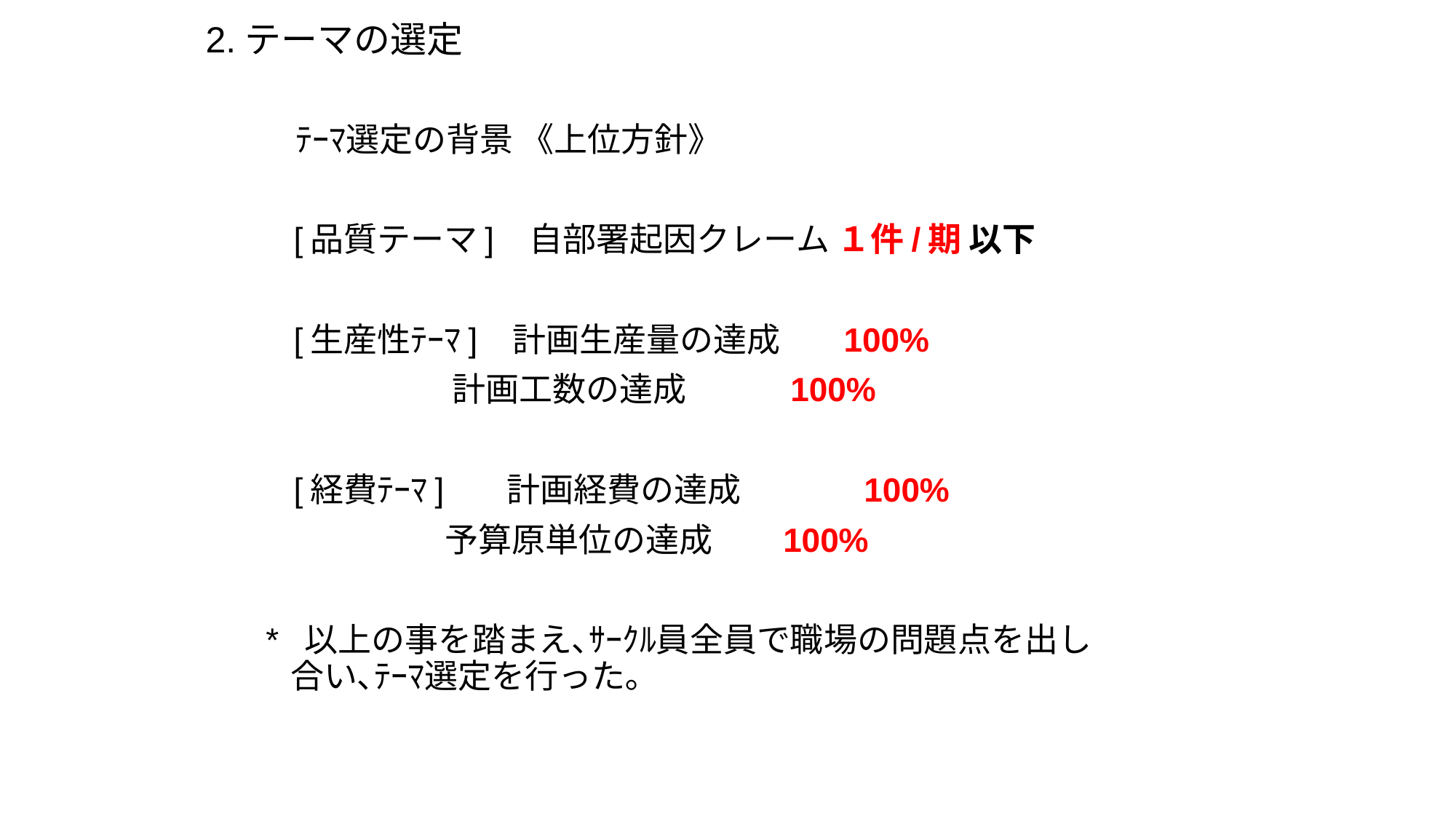

# 2.テーマの選定
   ﾃｰﾏ選定の背景 《上位方針》

   [品質テーマ]   自部署起因クレーム １件/期 以下

   [生産性ﾃｰﾏ]   計画生産量の達成　   100%
                        計画工数の達成　　    100%

   [経費ﾃｰﾏ]      計画経費の達成　　  　100%
                       予算原単位の達成　    100%

*  以上の事を踏まえ､ｻｰｸﾙ員全員で職場の問題点を出し　　     合い､ﾃｰﾏ選定を行った｡